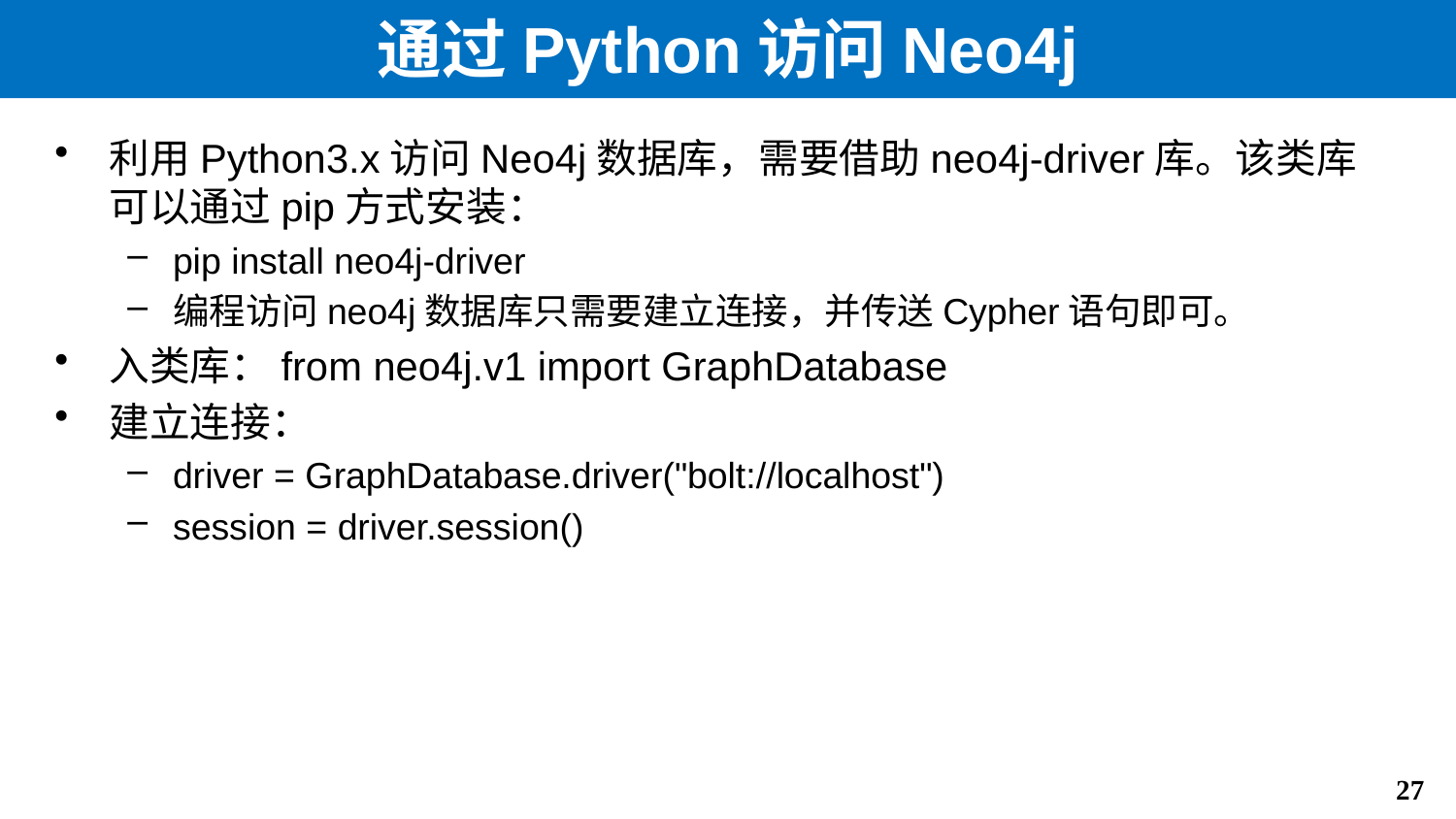

# 通过Python访问Neo4j
利用Python3.x访问Neo4j数据库，需要借助neo4j-driver库。该类库可以通过pip方式安装：
pip install neo4j-driver
编程访问neo4j数据库只需要建立连接，并传送Cypher语句即可。
入类库：from neo4j.v1 import GraphDatabase
建立连接：
driver = GraphDatabase.driver("bolt://localhost")
session = driver.session()